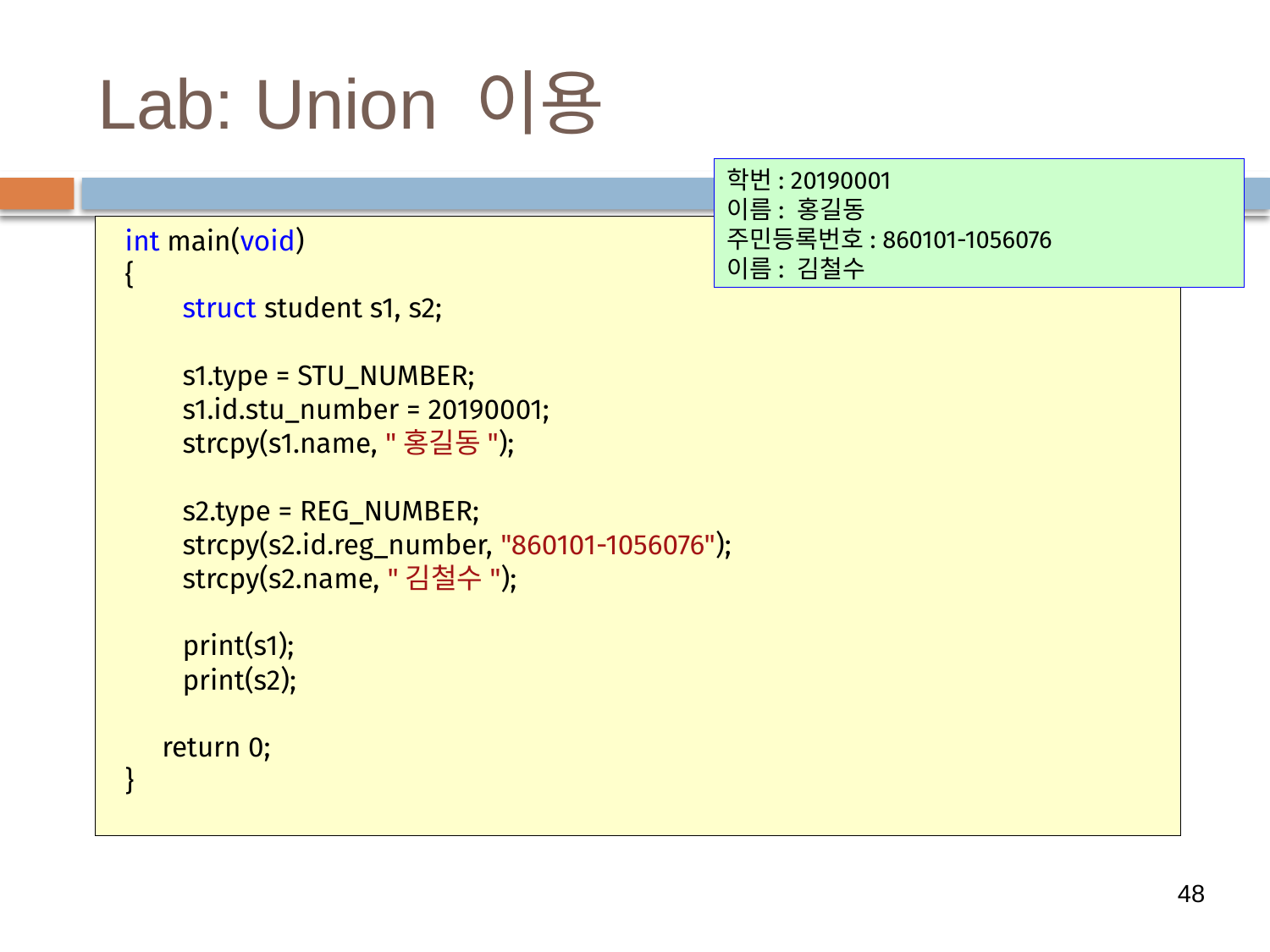

# Lab: Union 이용
학번: 20190001
이름: 홍길동
주민등록번호: 860101-1056076
이름: 김철수
int main(void)
{
	   struct student s1, s2;

	   s1.type = STU_NUMBER;
	   s1.id.stu_number = 20190001;
	   strcpy(s1.name, "홍길동");

	   s2.type = REG_NUMBER;
	   strcpy(s2.id.reg_number, "860101-1056076");
	   strcpy(s2.name, "김철수");

	   print(s1);
	   print(s2);

     return 0;
}

48